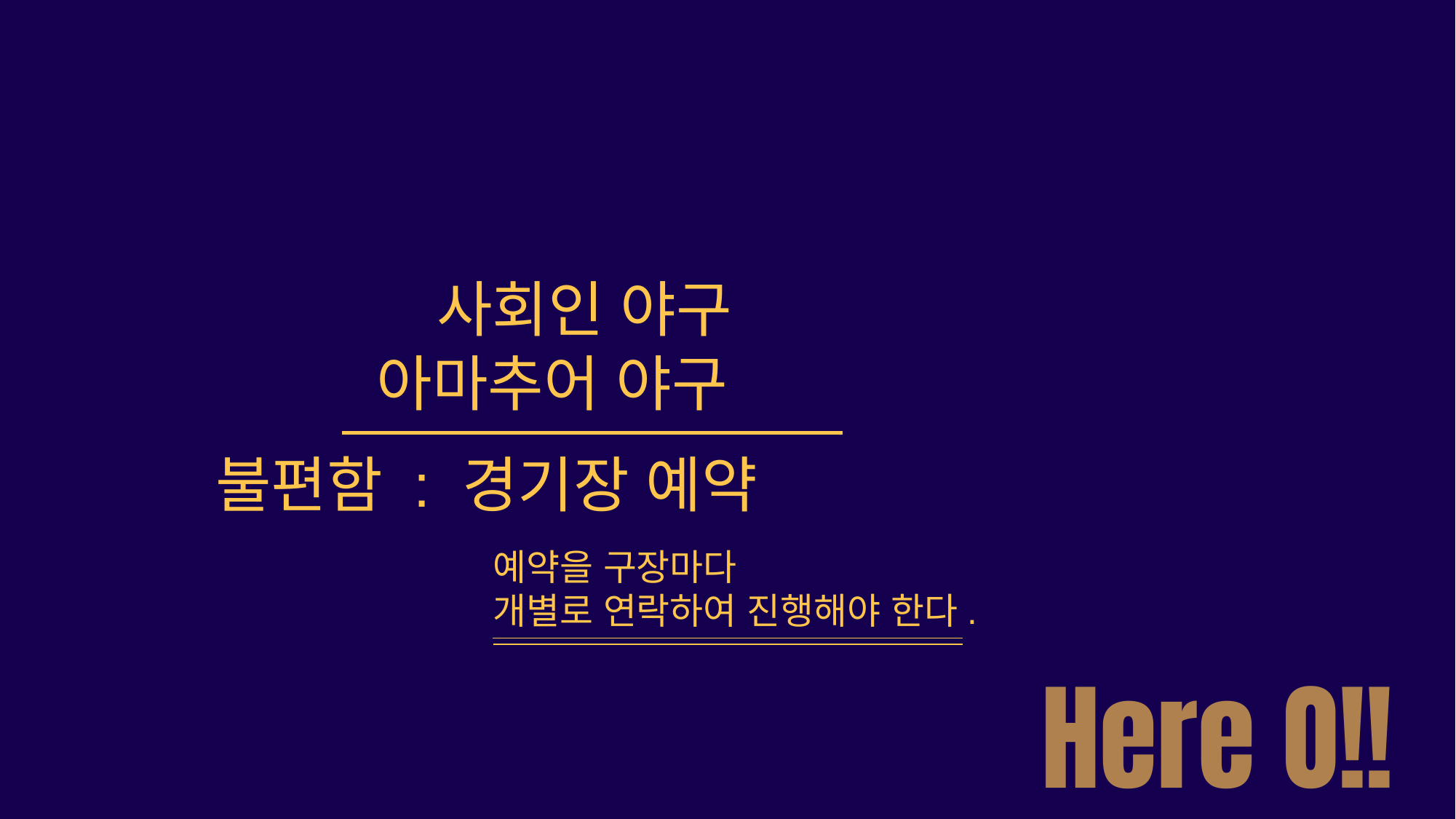

사회인 야구
아마추어 야구
불편함 : 경기장 예약
예약을 구장마다
개별로 연락하여 진행해야 한다.
# Here O!!